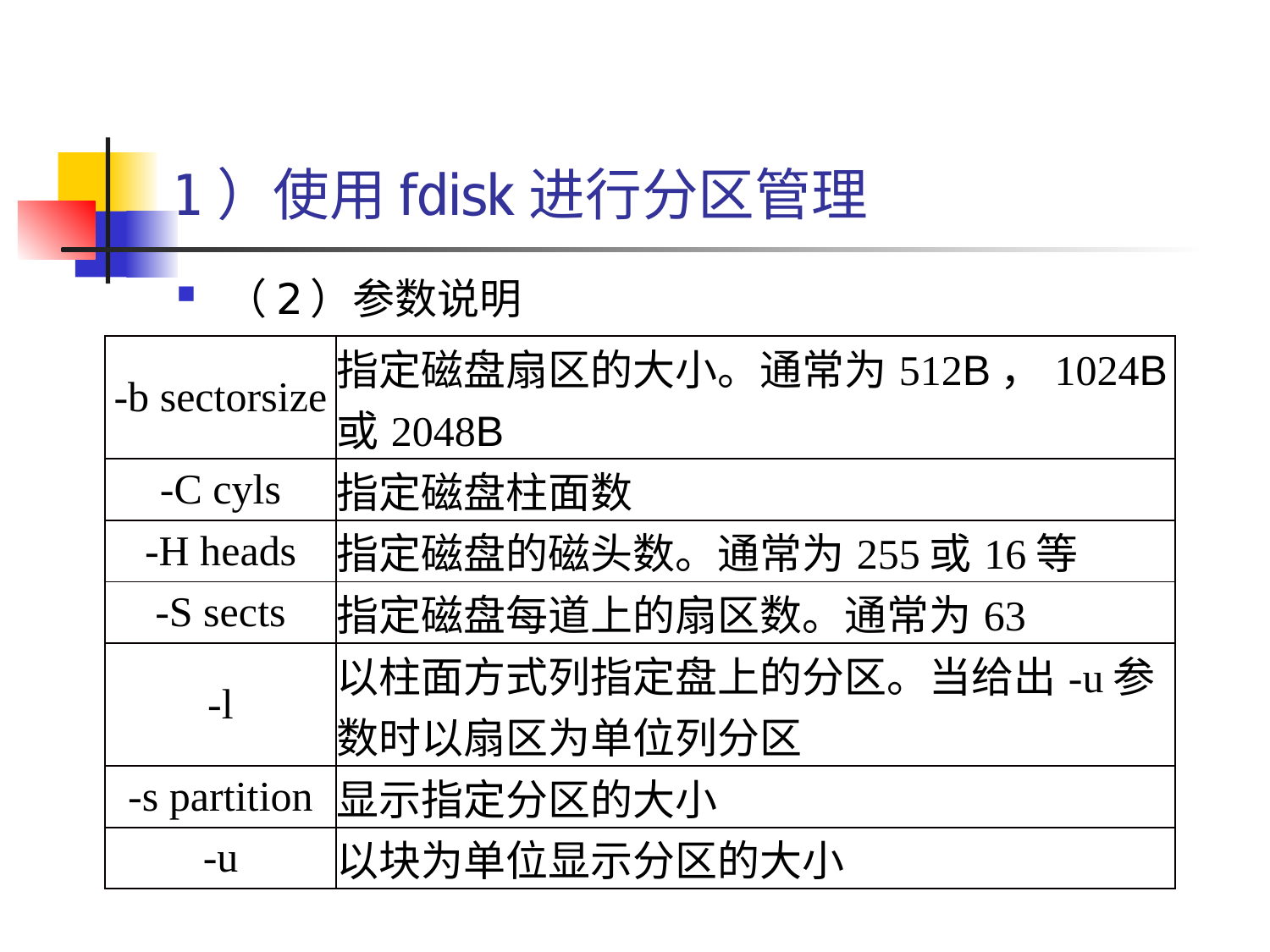

# 1）使用fdisk进行分区管理
（2）参数说明
| -b sectorsize | 指定磁盘扇区的大小。通常为512B，1024B或2048B |
| --- | --- |
| -C cyls | 指定磁盘柱面数 |
| -H heads | 指定磁盘的磁头数。通常为255或16等 |
| -S sects | 指定磁盘每道上的扇区数。通常为63 |
| -l | 以柱面方式列指定盘上的分区。当给出-u参数时以扇区为单位列分区 |
| -s partition | 显示指定分区的大小 |
| -u | 以块为单位显示分区的大小 |